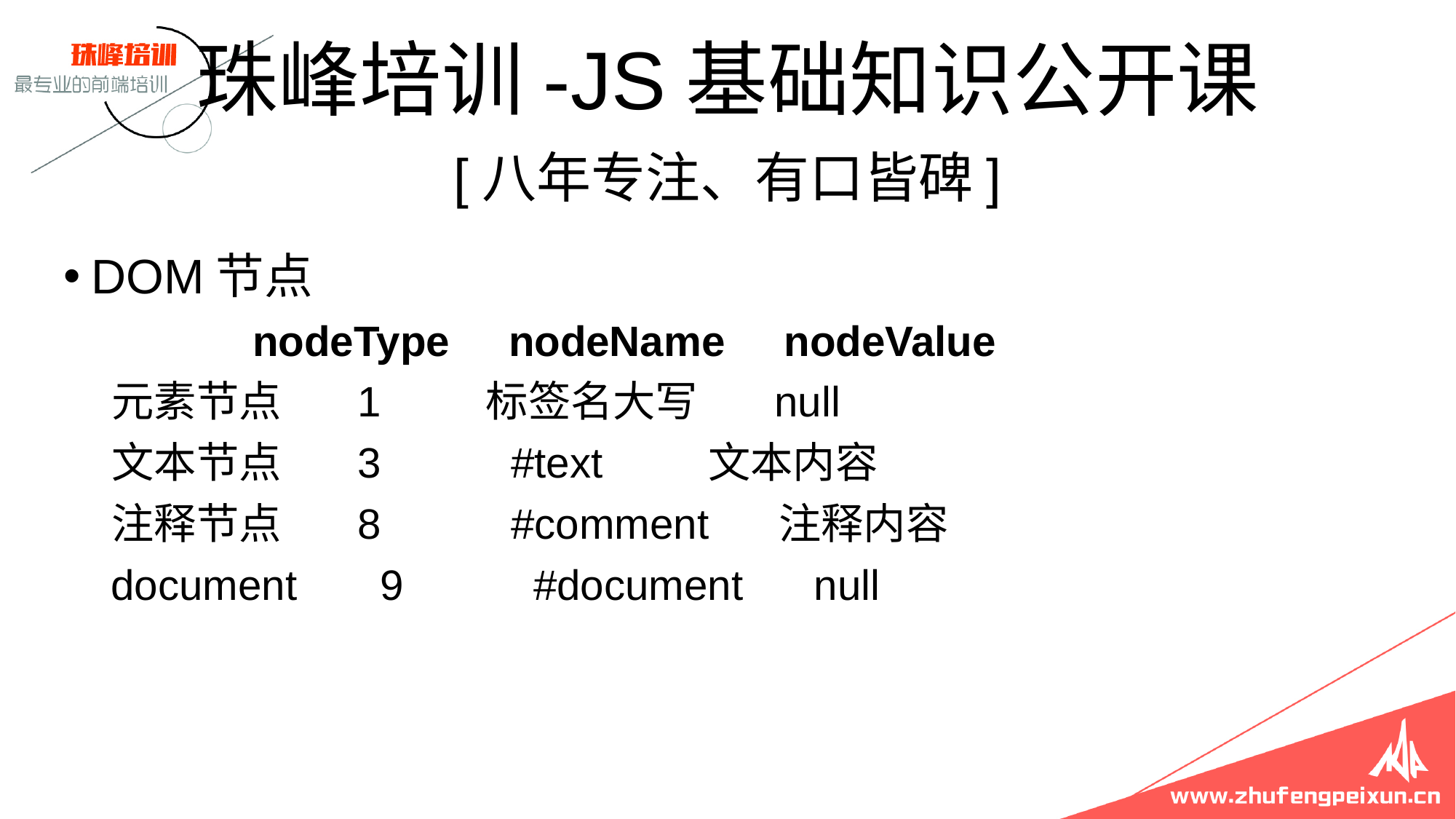

# 珠峰培训-JS基础知识公开课
[八年专注、有口皆碑]

DOM节点
                nodeType     nodeName     nodeValue
    元素节点       1        标签名大写       null
    文本节点       3           #text        文本内容
    注释节点       8           #comment     注释内容
    document       9           #document      null